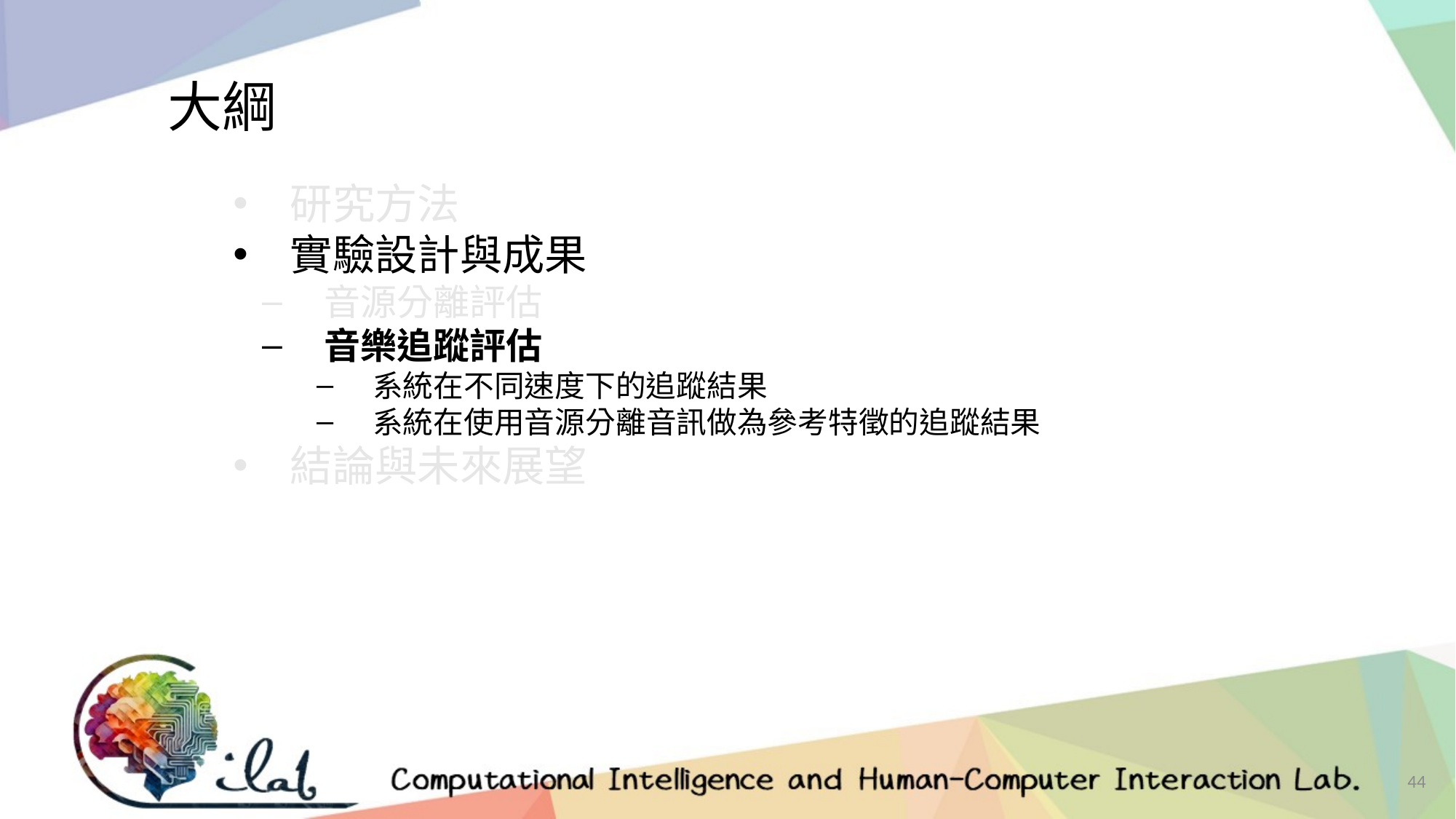

大綱
　研究方法
　實驗設計與成果
　音源分離評估
　音樂追蹤評估
　系統在不同速度下的追蹤結果
　系統在使用音源分離音訊做為參考特徵的追蹤結果
　結論與未來展望
44